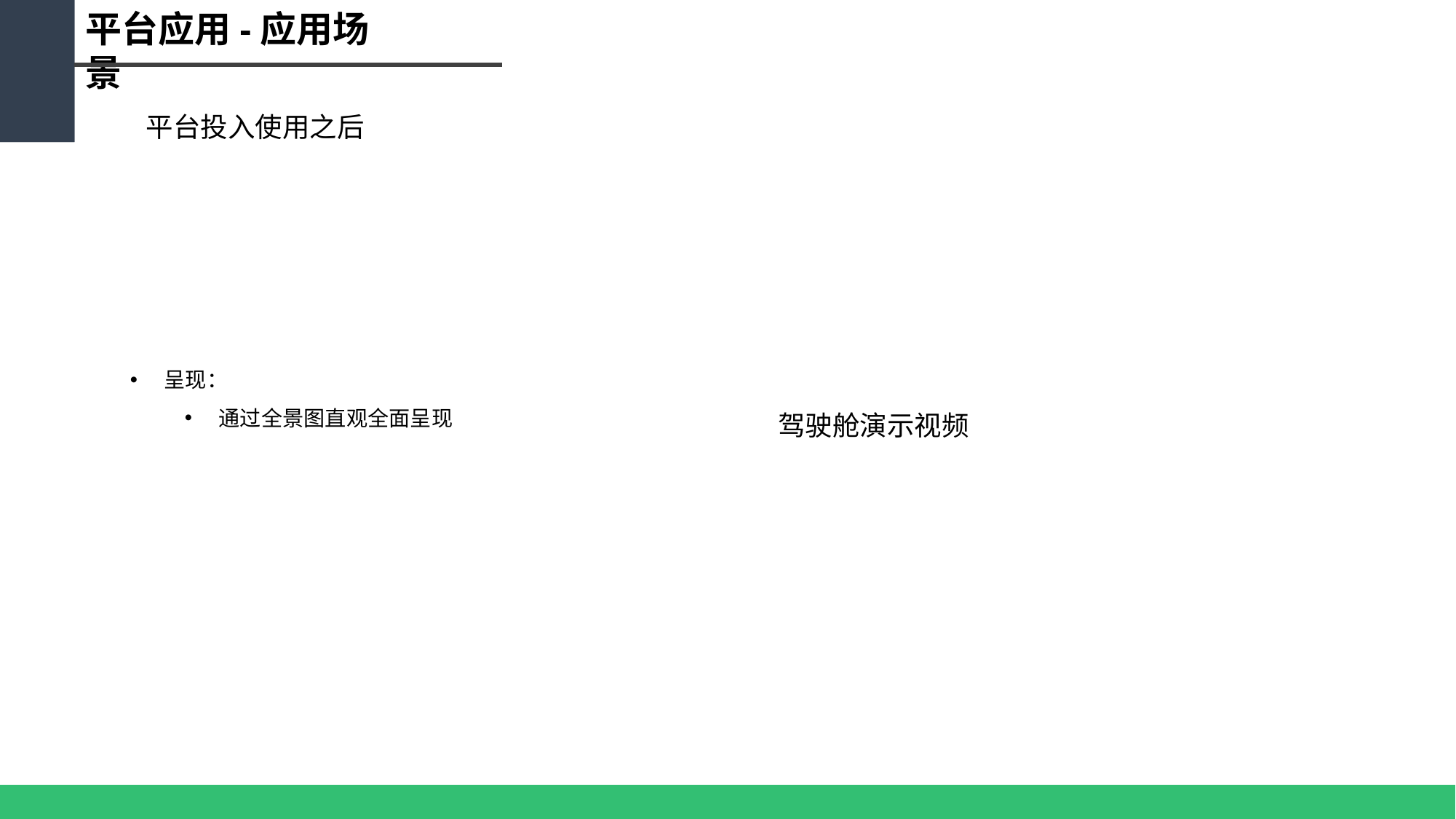

平台应用-应用场景
平台投入使用之后

呈现：
通过全景图直观全面呈现
驾驶舱演示视频